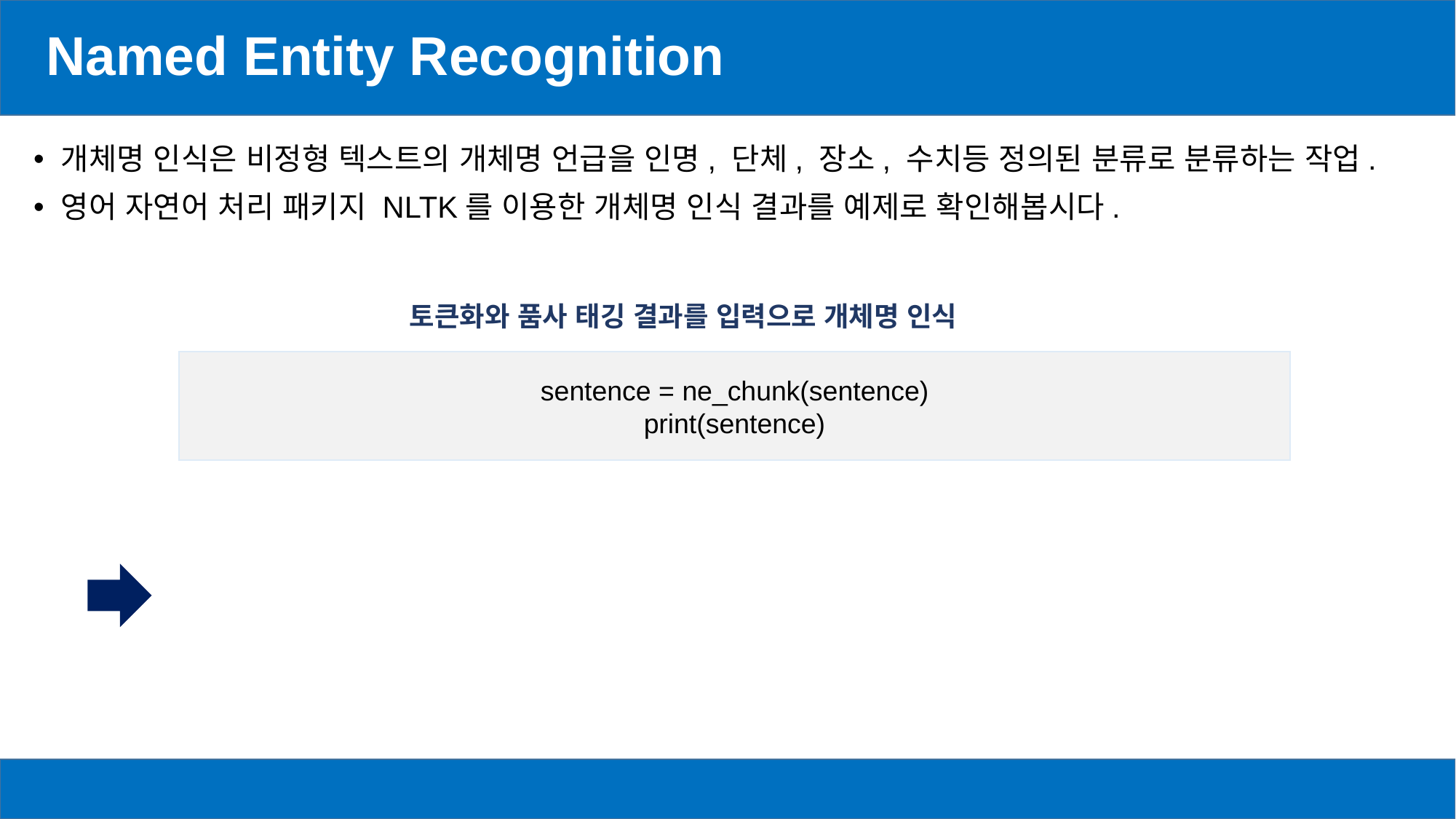

# Named Entity Recognition
개체명 인식은 비정형 텍스트의 개체명 언급을 인명, 단체, 장소, 수치등 정의된 분류로 분류하는 작업.
영어 자연어 처리 패키지 NLTK를 이용한 개체명 인식 결과를 예제로 확인해봅시다.
토큰화와 품사 태깅 결과를 입력으로 개체명 인식
sentence = ne_chunk(sentence)
print(sentence)